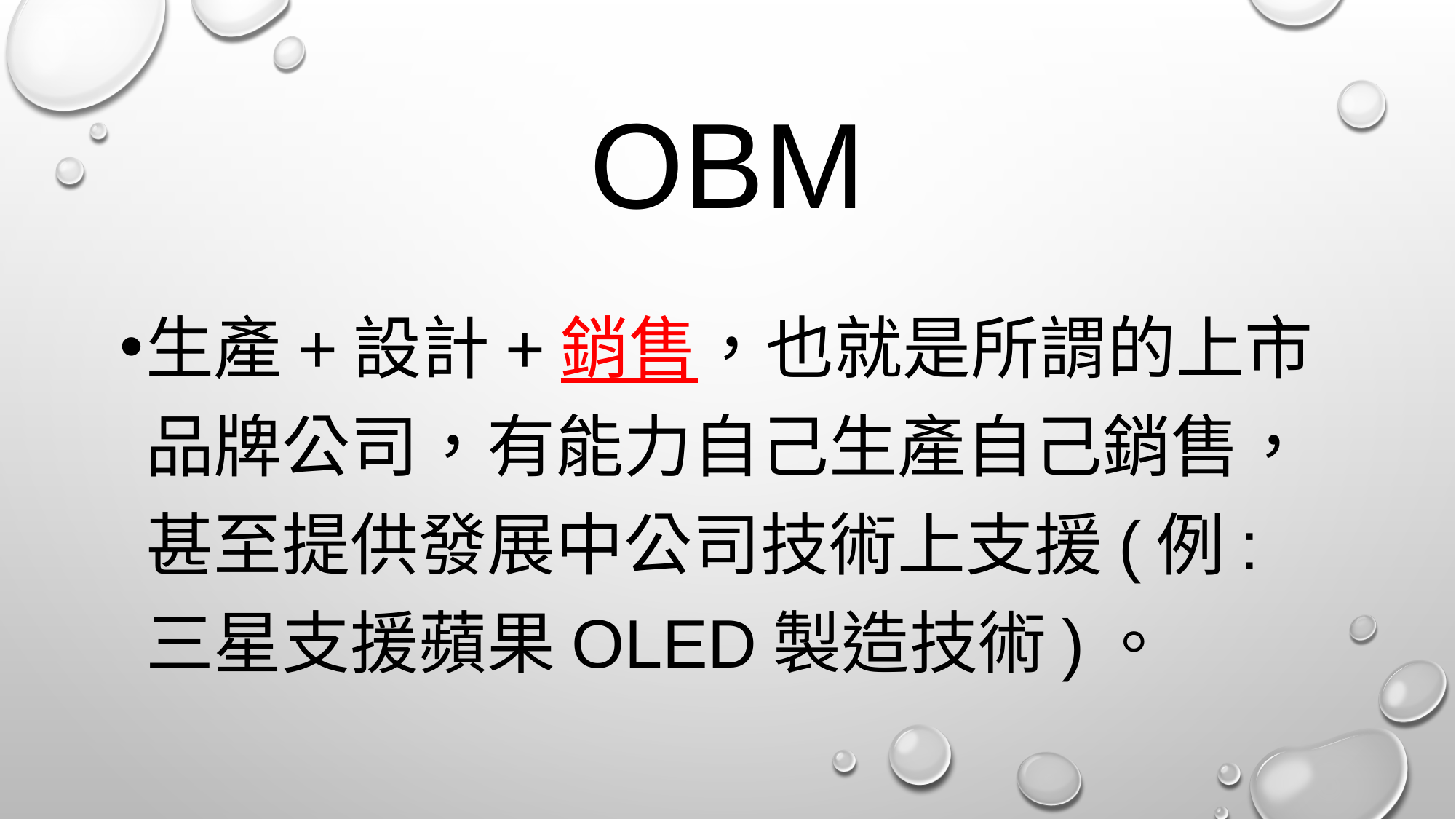

# obm
生產+設計+銷售，也就是所謂的上市品牌公司，有能力自己生產自己銷售，甚至提供發展中公司技術上支援(例:三星支援蘋果OLED製造技術)。